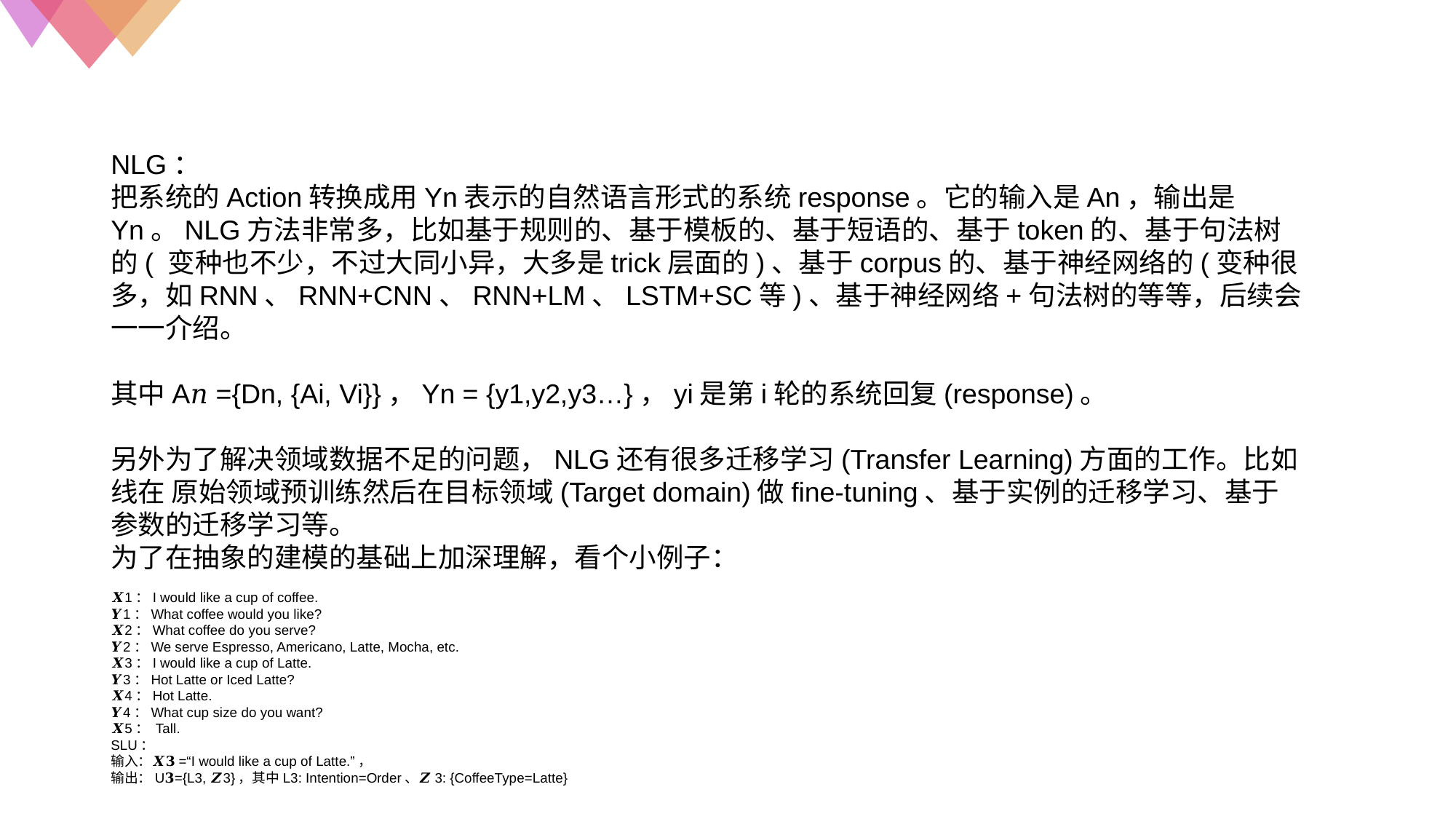

NLG：
把系统的Action转换成用Yn表示的自然语言形式的系统response。它的输入是An，输出是Yn。NLG方法非常多，比如基于规则的、基于模板的、基于短语的、基于token的、基于句法树的( 变种也不少，不过大同小异，大多是trick层面的)、基于corpus的、基于神经网络的(变种很多，如RNN、RNN+CNN、RNN+LM、LSTM+SC等)、基于神经网络+句法树的等等，后续会一一介绍。

其中A𝑛 ={Dn, {Ai, Vi}}，Yn = {y1,y2,y3…}，yi是第i轮的系统回复(response)。

另外为了解决领域数据不足的问题，NLG还有很多迁移学习(Transfer Learning)方面的工作。比如线在 原始领域预训练然后在目标领域(Target domain)做fine-tuning、基于实例的迁移学习、基于参数的迁移学习等。
为了在抽象的建模的基础上加深理解，看个小例子：

𝑿1：I would like a cup of coffee.
𝒀1：What coffee would you like?
𝑿2：What coffee do you serve?
𝒀2：We serve Espresso, Americano, Latte, Mocha, etc.
𝑿3：I would like a cup of Latte.
𝒀3：Hot Latte or Iced Latte?
𝑿4：Hot Latte.
𝒀4：What cup size do you want?
𝑿5： Tall.
SLU：
输入：𝑿𝟑=“I would like a cup of Latte.”，
输出：U𝟑={L3, 𝒁3}，其中L3: Intention=Order、𝒁3: {CoffeeType=Latte}